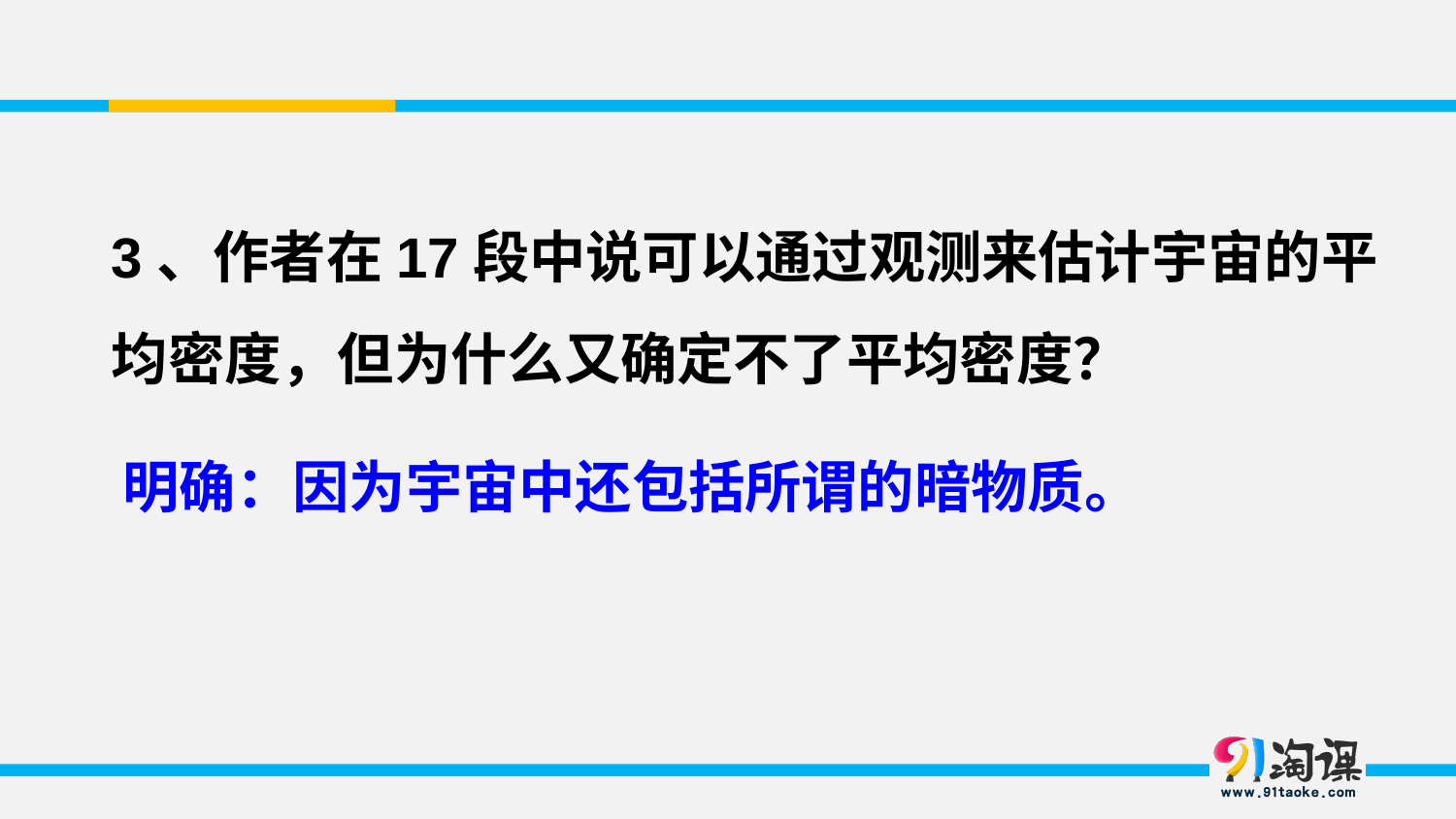

3、作者在17段中说可以通过观测来估计宇宙的平均密度，但为什么又确定不了平均密度？
明确：因为宇宙中还包括所谓的暗物质。